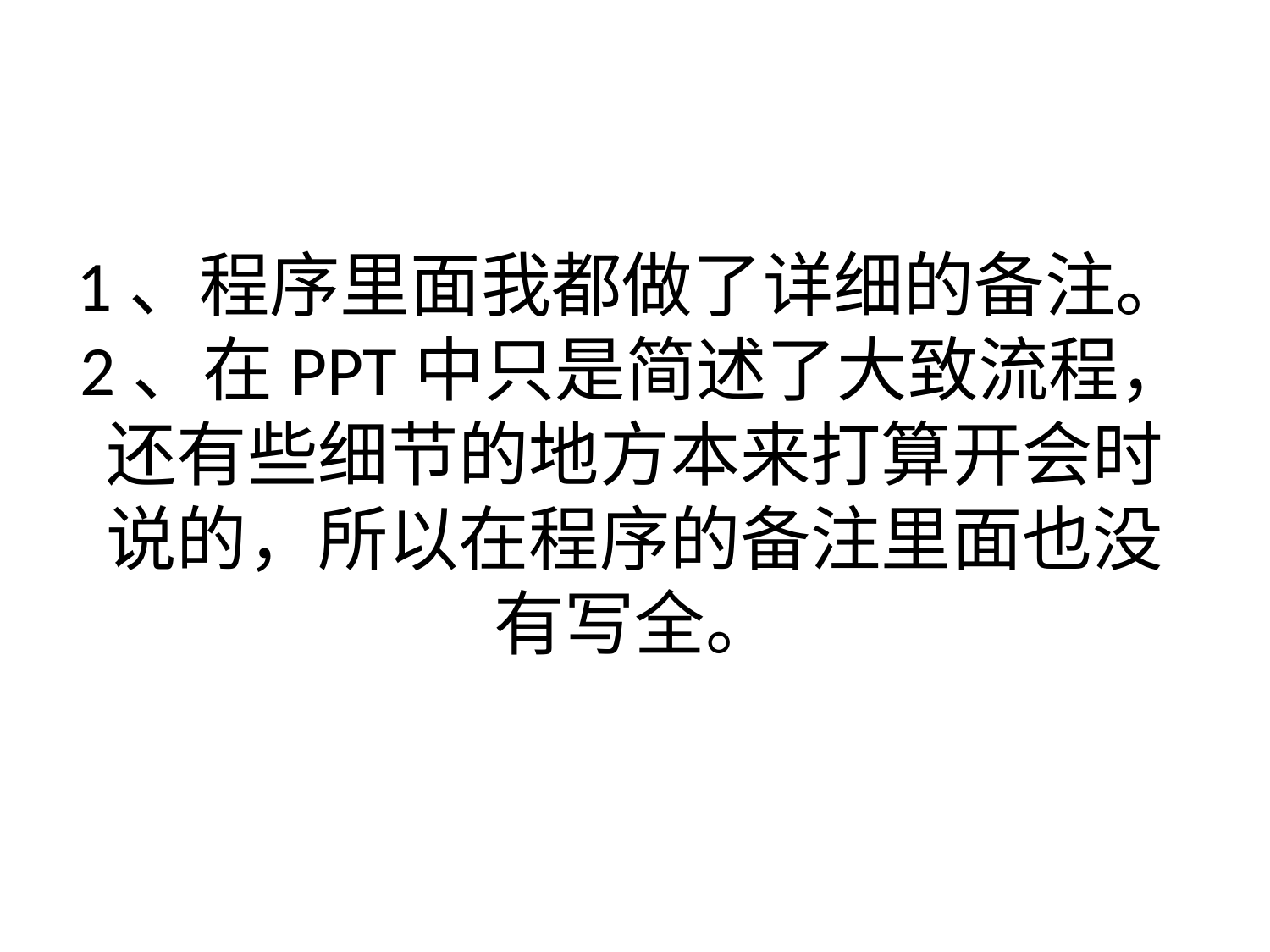

# 1、程序里面我都做了详细的备注。2、在PPT中只是简述了大致流程，还有些细节的地方本来打算开会时说的，所以在程序的备注里面也没有写全。